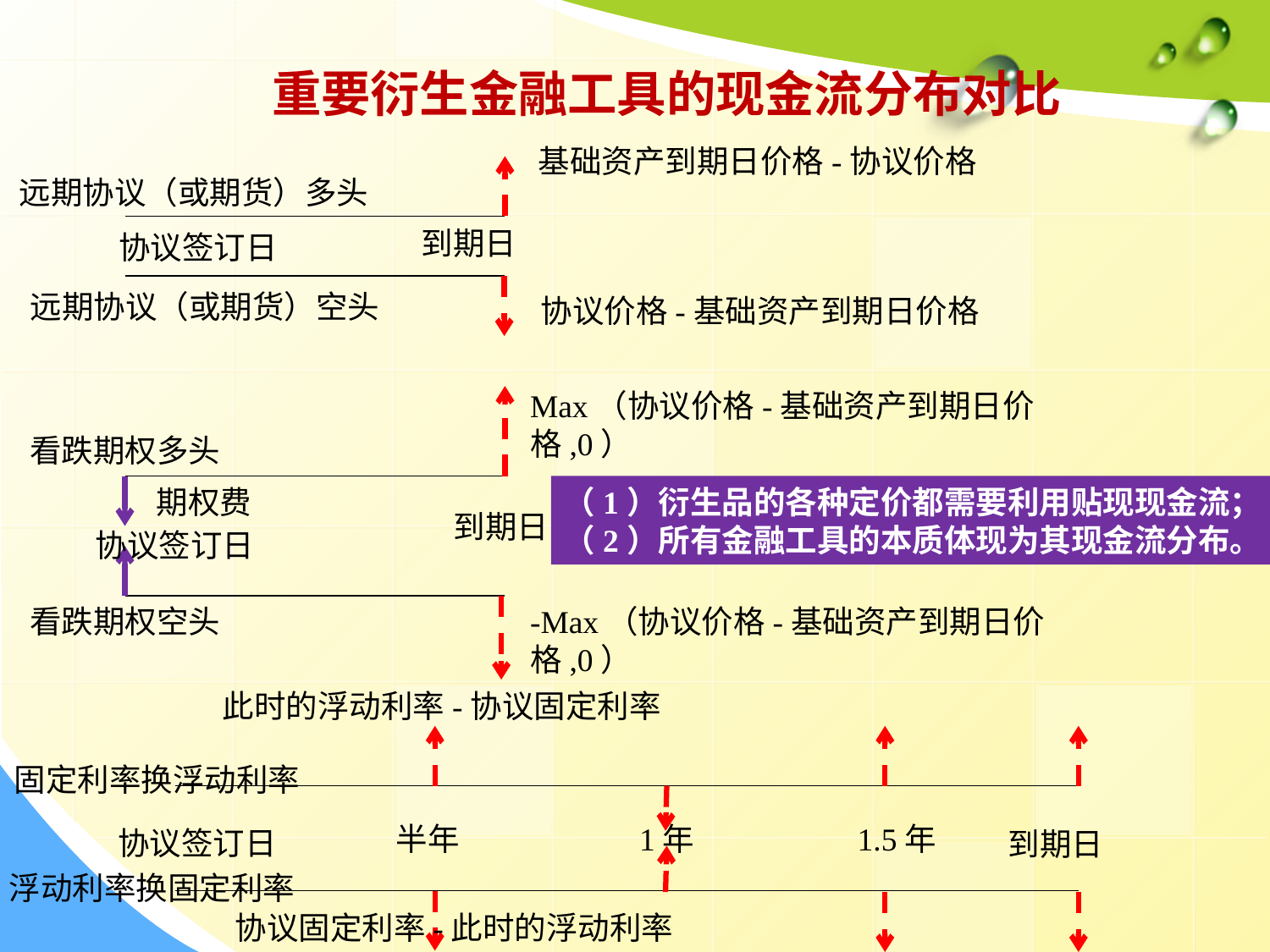

重要衍生金融工具的现金流分布对比
基础资产到期日价格-协议价格
远期协议（或期货）多头
到期日
协议签订日
远期协议（或期货）空头
协议价格-基础资产到期日价格
Max（协议价格-基础资产到期日价格,0）
看跌期权多头
期权费
（1）衍生品的各种定价都需要利用贴现现金流；
（2）所有金融工具的本质体现为其现金流分布。
到期日
协议签订日
看跌期权空头
-Max（协议价格-基础资产到期日价格,0）
此时的浮动利率-协议固定利率
固定利率换浮动利率
半年
1.5年
1年
协议签订日
到期日
浮动利率换固定利率
协议固定利率-此时的浮动利率